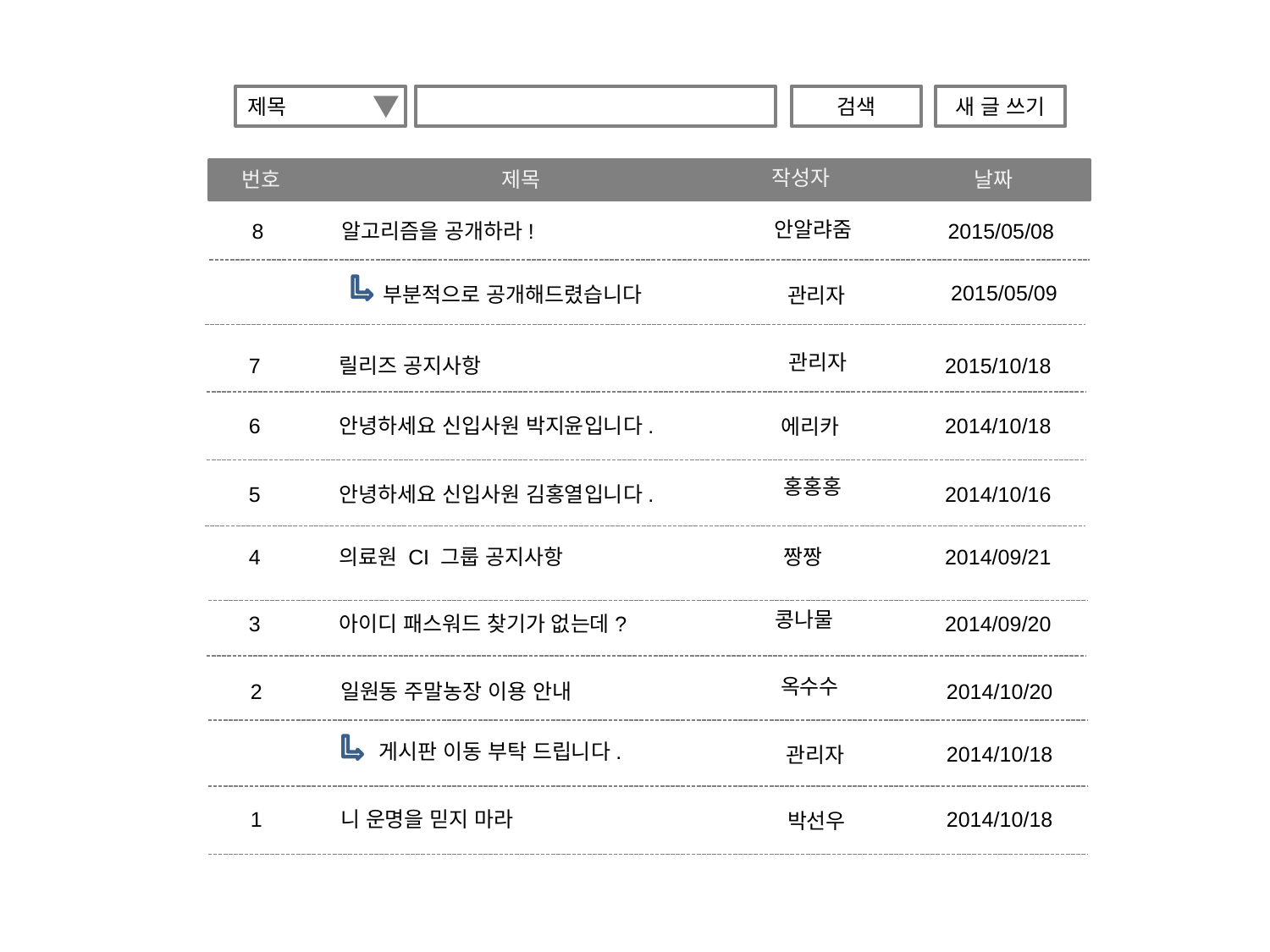

제목

검색
새 글 쓰기

작성자

번호
제목
날짜
안알랴줌
8
알고리즘을 공개하라!
2015/05/08
2015/05/09
부분적으로 공개해드렸습니다
관리자

관리자
7
릴리즈 공지사항
2015/10/18
6
안녕하세요 신입사원 박지윤입니다.
2014/10/18
에리카
홍홍홍
5
안녕하세요 신입사원 김홍열입니다.
2014/10/16
4
의료원 CI 그룹 공지사항
짱짱
2014/09/21
콩나물
3
아이디 패스워드 찾기가 없는데?
2014/09/20
    옥수수
2
일원동 주말농장 이용 안내
2014/10/20
게시판 이동 부탁 드립니다.
2014/10/18
관리자

1
니 운명을 믿지 마라
2014/10/18
박선우